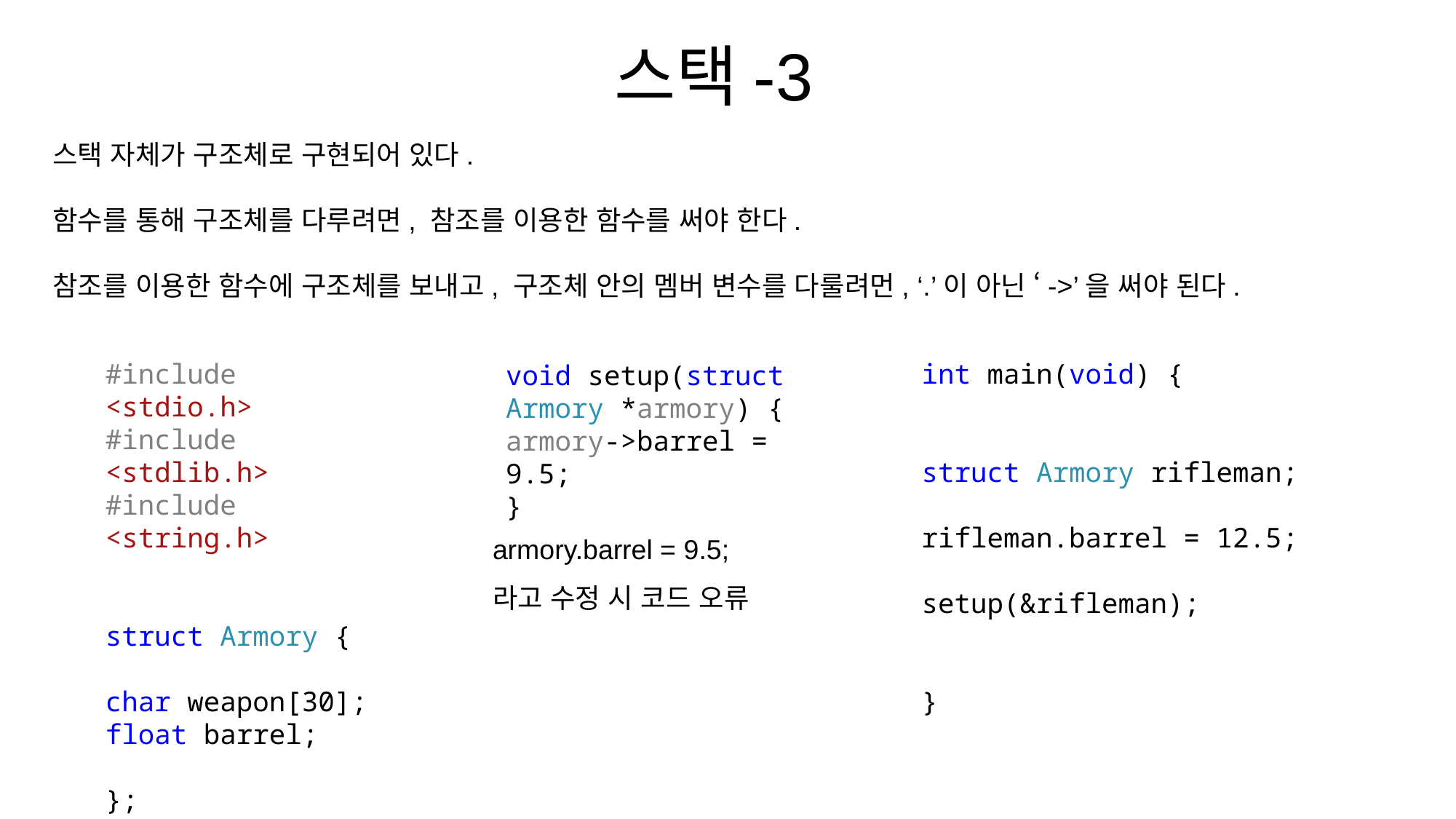

# 스택-3
스택 자체가 구조체로 구현되어 있다.

함수를 통해 구조체를 다루려면, 참조를 이용한 함수를 써야 한다.

참조를 이용한 함수에 구조체를 보내고, 구조체 안의 멤버 변수를 다룰려먼, ‘.’이 아닌 ‘->’을 써야 된다.
#include <stdio.h>
#include <stdlib.h>
#include <string.h>

struct Armory {

char weapon[30];
float barrel;

};

int main(void) {

struct Armory rifleman;

rifleman.barrel = 12.5;

setup(&rifleman);

}
void setup(struct Armory *armory) {
armory->barrel = 9.5;
}

armory.barrel = 9.5;
라고 수정 시 코드 오류